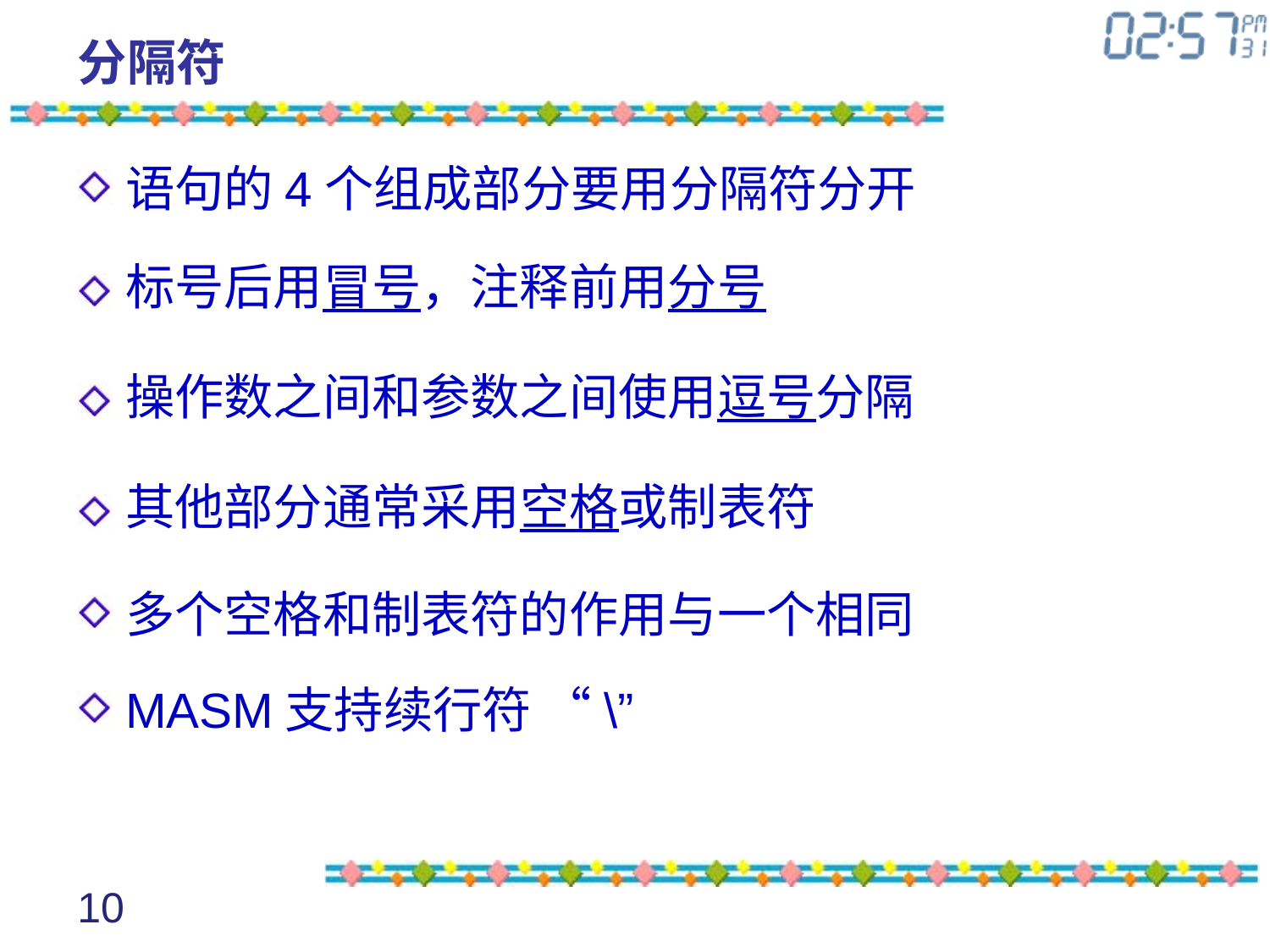

# 分隔符
语句的4个组成部分要用分隔符分开
标号后用冒号，注释前用分号
操作数之间和参数之间使用逗号分隔
其他部分通常采用空格或制表符
多个空格和制表符的作用与一个相同
MASM支持续行符 “\”